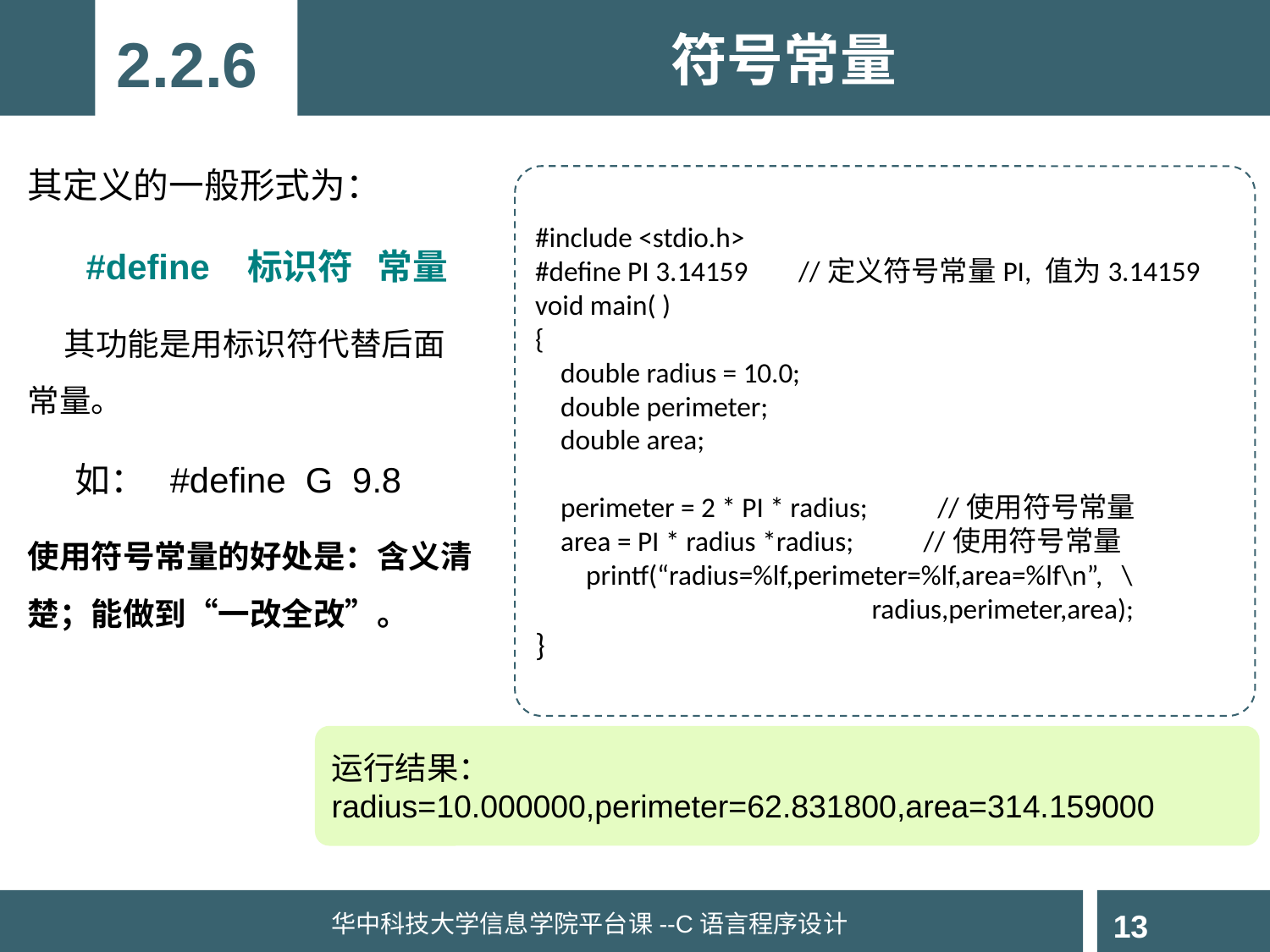

符号常量
2.2.6
其定义的一般形式为：
      #define   标识符   常量
    其功能是用标识符代替后面常量。
     如：  #define  G  9.8
使用符号常量的好处是：含义清楚；能做到“一改全改”。
#include <stdio.h>
#define PI 3.14159        //定义符号常量PI, 值为3.14159
void main( )
{
    double radius = 10.0;
    double perimeter;
    double area;

    perimeter = 2 * PI * radius;           //使用符号常量
    area = PI * radius *radius;           //使用符号常量
        printf(“radius=%lf,perimeter=%lf,area=%lf\n”,   \
                                                     radius,perimeter,area);
}
运行结果：
radius=10.000000,perimeter=62.831800,area=314.159000